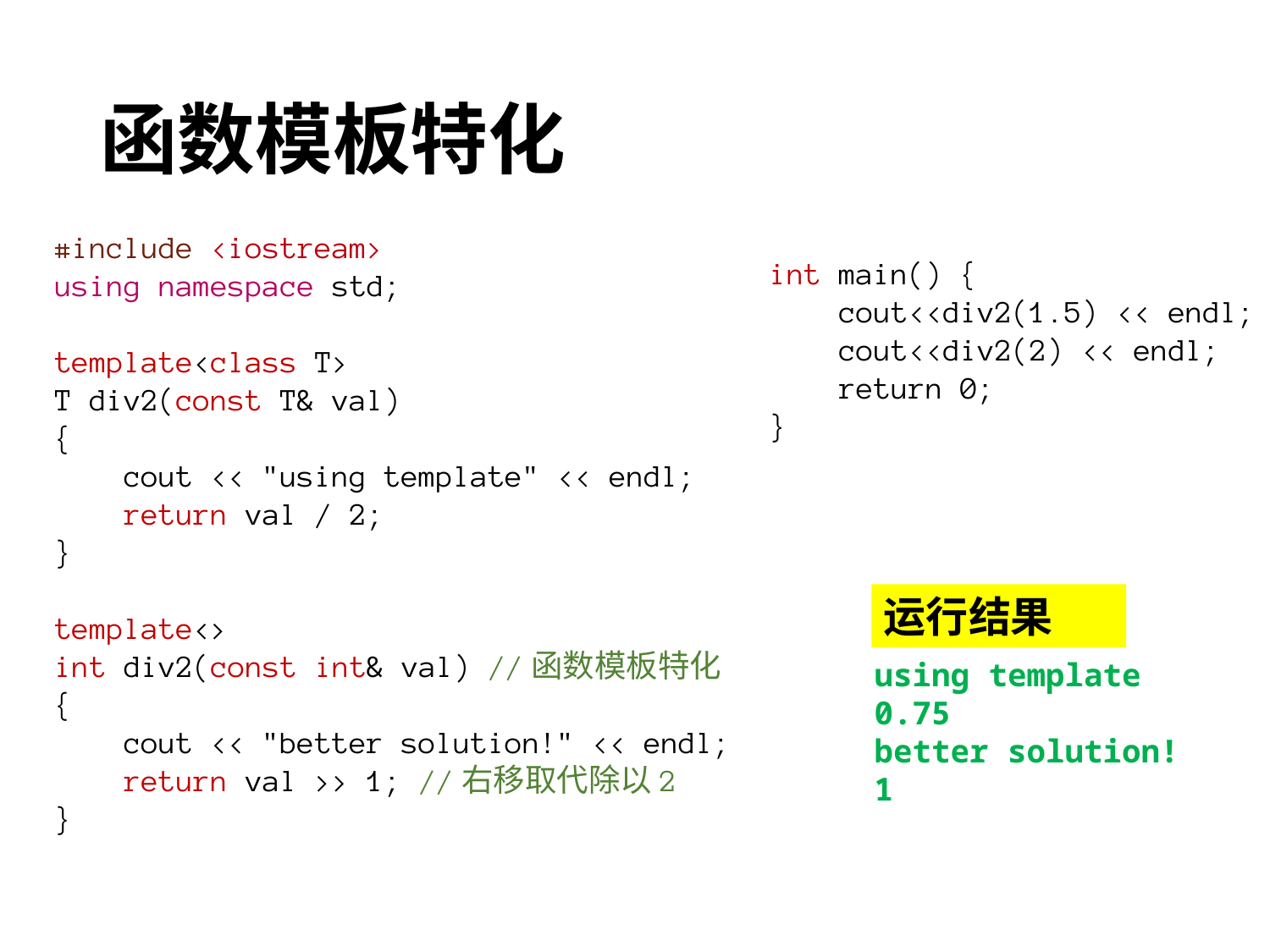

# 函数模板特化
#include <iostream>
using namespace std;

template<class T>
T div2(const T& val)
{
    cout << "using template" << endl;
    return val / 2;
}

template<>
int div2(const int& val) //函数模板特化
{
    cout << "better solution!" << endl;
    return val >> 1; //右移取代除以2
}

int main() {
    cout<<div2(1.5) << endl;
    cout<<div2(2) << endl;
    return 0;
}
运行结果
using template
0.75
better solution!
1